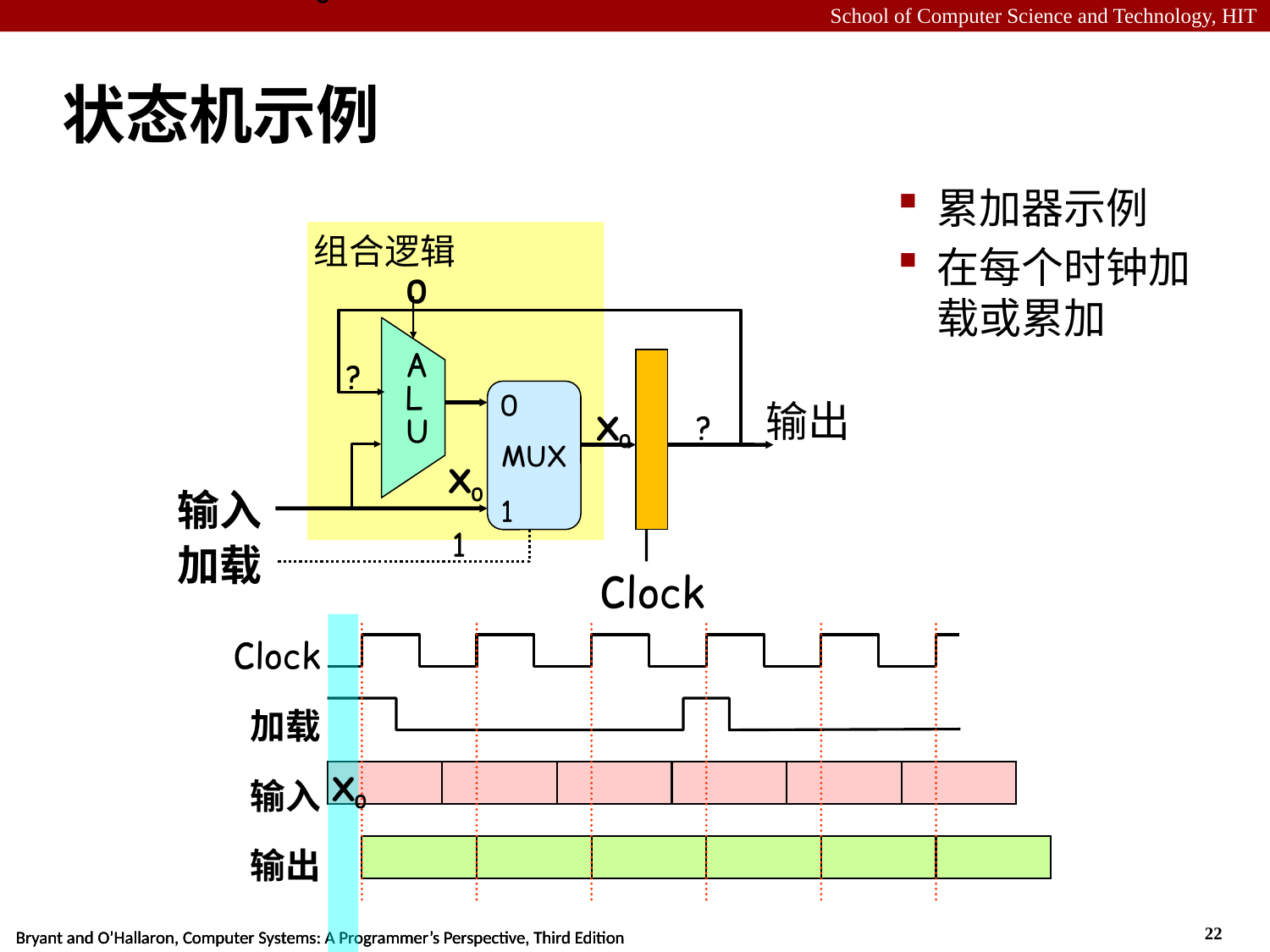

0
# 状态机示例
累加器示例
在每个时钟加载或累加
组合逻辑
0

A
L
U

MUX
0
输出

输入
1

加载
Clock
?
X0
?
X0
1

Clock

加载

输入

输出
X0